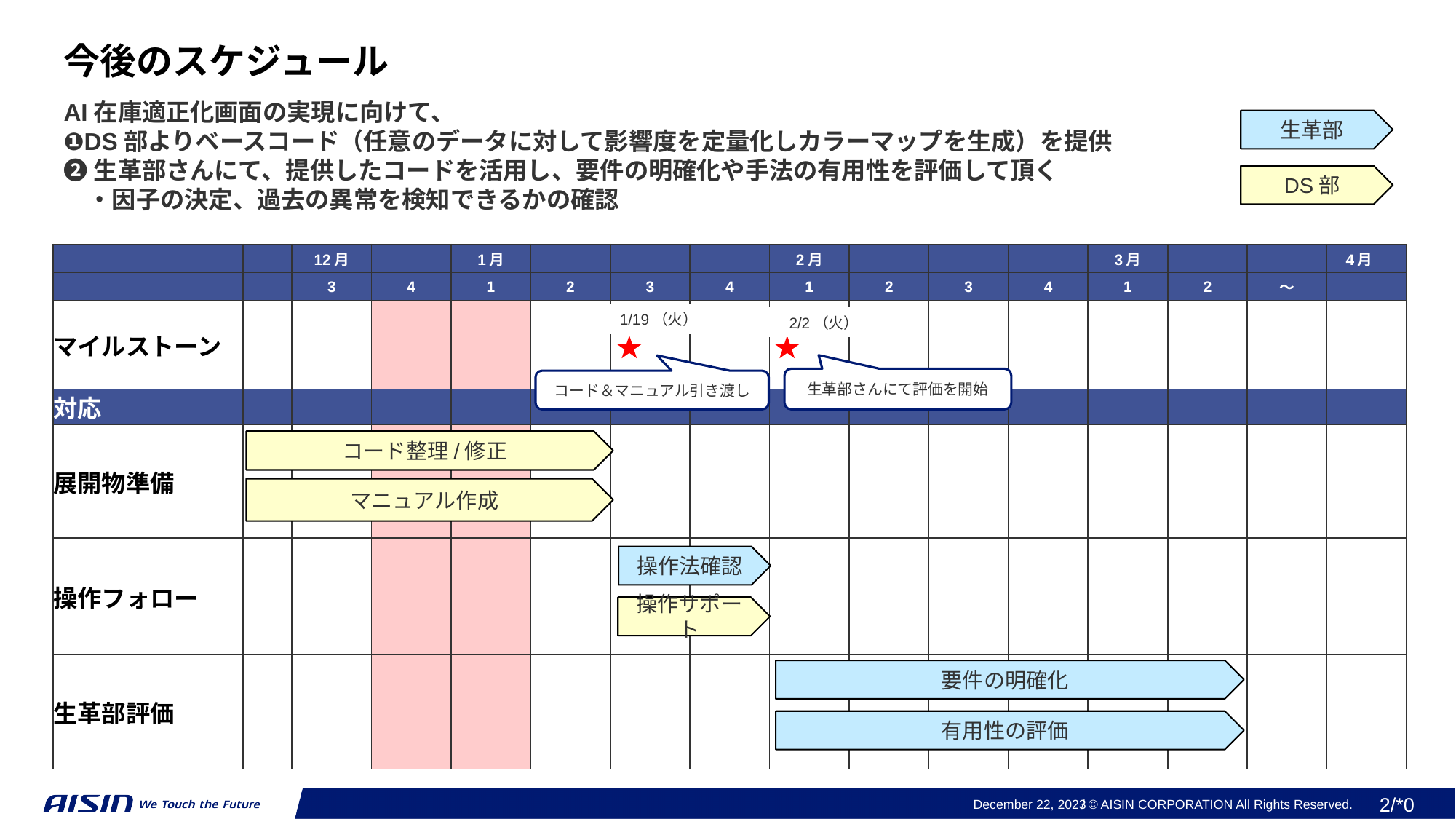

今後のスケジュール
AI在庫適正化画面の実現に向けて、
❶DS部よりベースコード（任意のデータに対して影響度を定量化しカラーマップを生成）を提供
❷生革部さんにて、提供したコードを活用し、要件の明確化や手法の有用性を評価して頂く
　・因子の決定、過去の異常を検知できるかの確認
生革部
DS部
|  |  | 12月 |  | 1月 |  |  |  | 2月 |  |  |  | 3月 |  |  | 4月 |
| --- | --- | --- | --- | --- | --- | --- | --- | --- | --- | --- | --- | --- | --- | --- | --- |
|  |  | 3 | 4 | 1 | 2 | 3 | 4 | 1 | 2 | 3 | 4 | 1 | 2 | ～ |  |
| マイルストーン |  |  |  |  |  |  |  |  |  |  |  |  |  |  |  |
| 対応 |  |  |  |  |  |  |  |  |  |  |  |  |  |  |  |
| 展開物準備 |  |  |  |  |  |  |  |  |  |  |  |  |  |  |  |
| 操作フォロー |  |  |  |  |  |  |  |  |  |  |  |  |  |  |  |
| 生革部評価 |  |  |  |  |  |  |  |  |  |  |  |  |  |  |  |
1/19（火）
2/2（火）

生革部さんにて評価を開始
コード＆マニュアル引き渡し
コード整理/修正
マニュアル作成
操作法確認
操作サポート
要件の明確化
有用性の評価
December 22, 2023